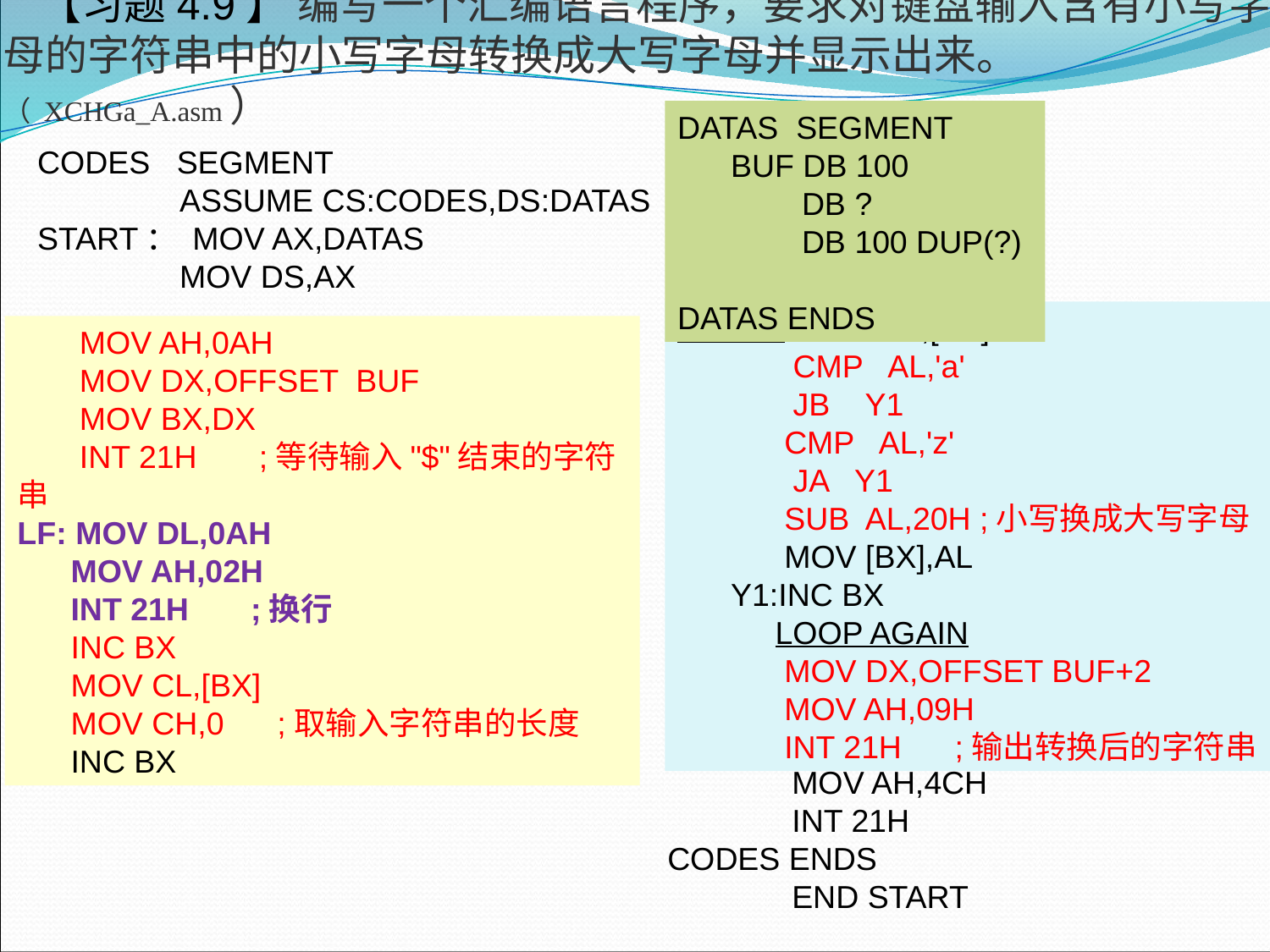

【习题4.9】 编写一个汇编语言程序，要求对键盘输入含有小写字母的字符串中的小写字母转换成大写字母并显示出来。（ XCHGa_A.asm）
DATAS  SEGMENT
      BUF DB 100
              DB ?
              DB 100 DUP(?)
DATAS ENDS
CODES   SEGMENT
                ASSUME CS:CODES,DS:DATAS
START： MOV AX,DATAS
                MOV DS,AX
AGAIN:MOV   AL,[BX]
             CMP   AL,'a'
             JB    Y1
            CMP   AL,'z'
             JA   Y1
            SUB  AL,20H ;小写换成大写字母
            MOV [BX],AL
      Y1:INC BX
           LOOP AGAIN
            MOV DX,OFFSET BUF+2
            MOV AH,09H
            INT 21H      ;输出转换后的字符串
       MOV AH,0AH
       MOV DX,OFFSET  BUF
       MOV BX,DX
       INT 21H       ;等待输入"$"结束的字符串
LF: MOV DL,0AH
      MOV AH,02H
      INT 21H       ;换行
      INC BX
      MOV CL,[BX]
      MOV CH,0      ;取输入字符串的长度
      INC BX
              MOV AH,4CH
              INT 21H
CODES ENDS
              END START